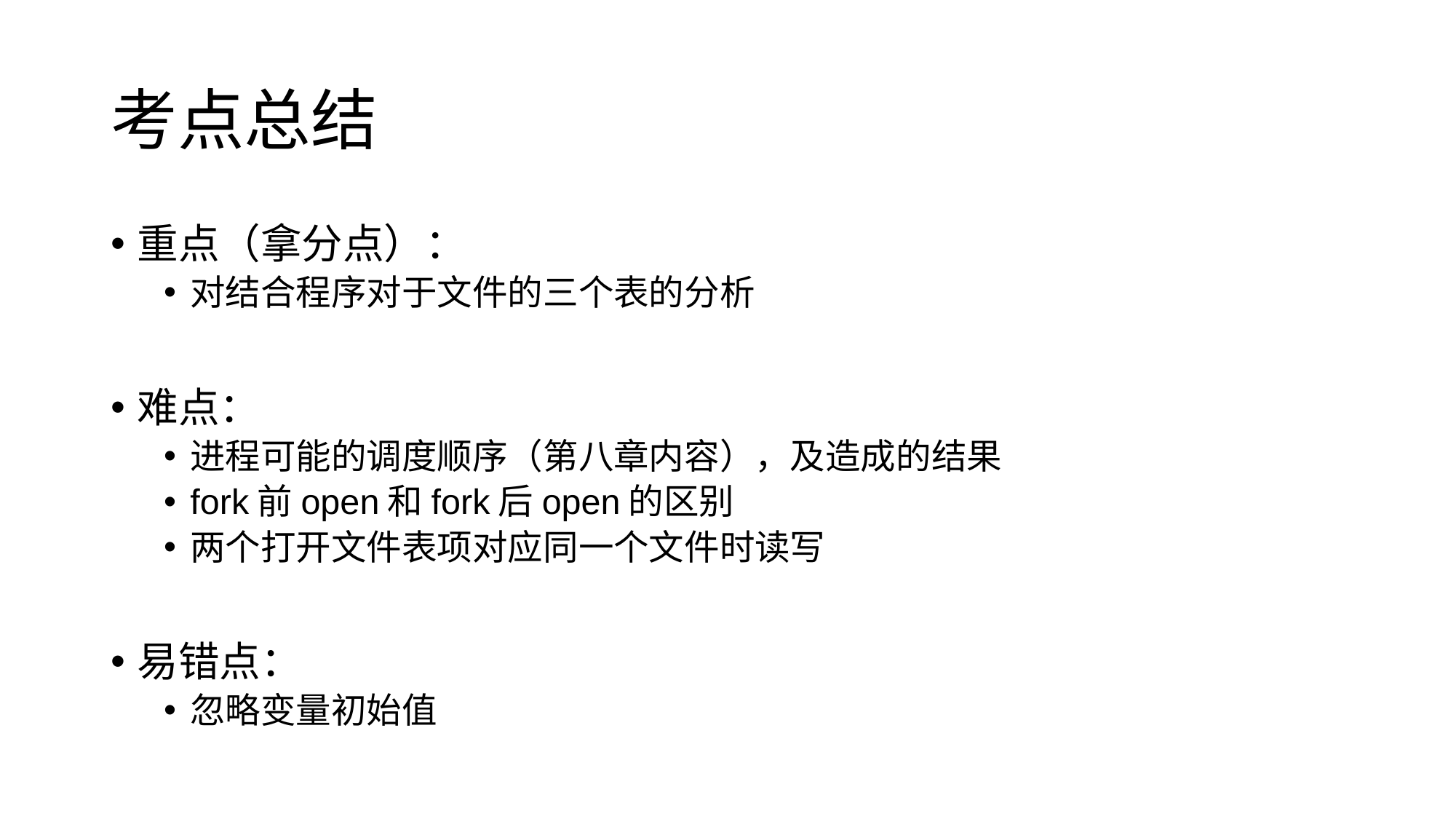

# 考点总结
重点（拿分点）：
对结合程序对于文件的三个表的分析

难点：
进程可能的调度顺序（第八章内容），及造成的结果
fork前open和fork后open的区别
两个打开文件表项对应同一个文件时读写

易错点：
忽略变量初始值